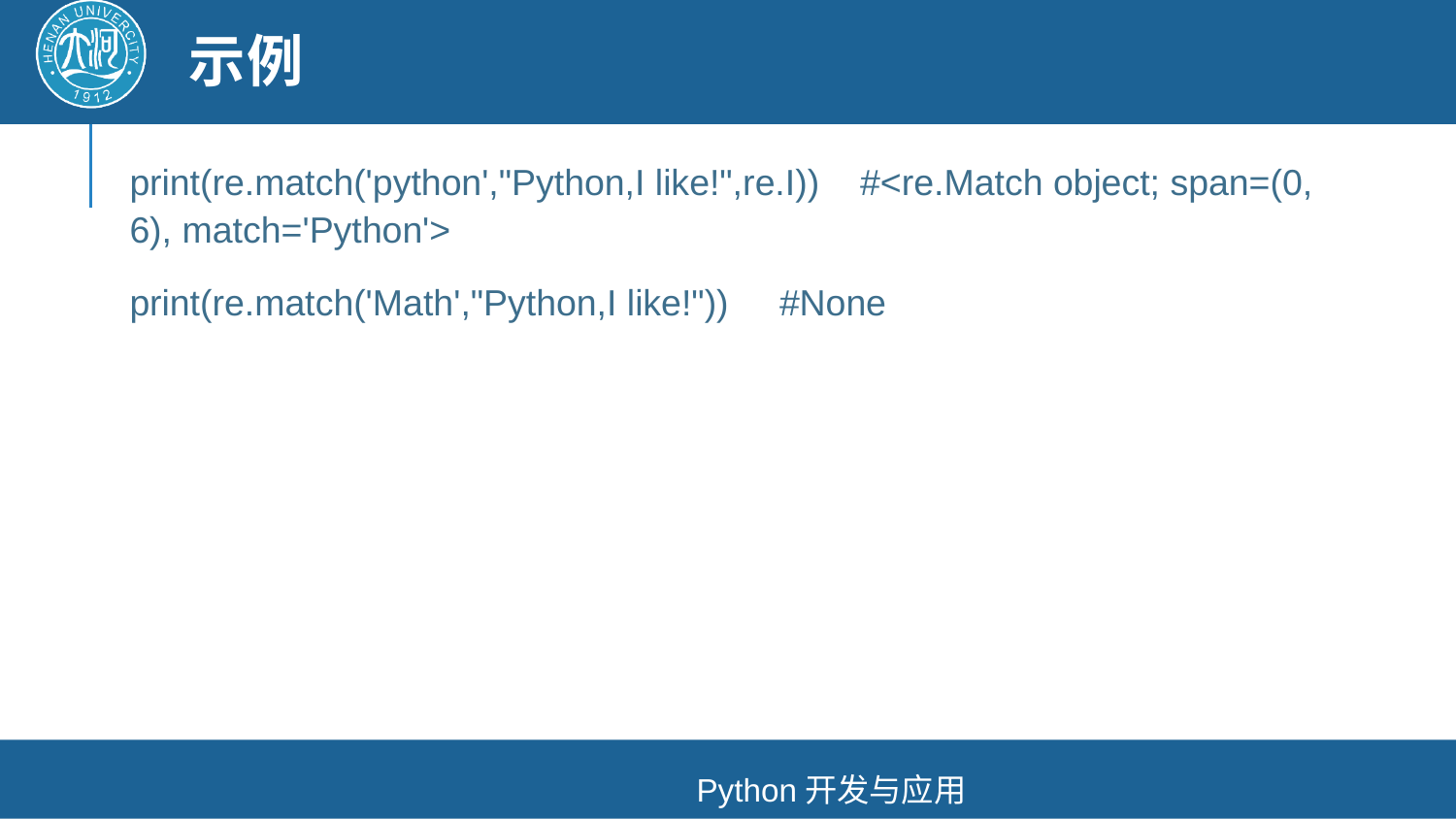

# 示例
print(re.match('python',"Python,I like!",re.I))    #<re.Match object; span=(0, 6), match='Python'>
print(re.match('Math',"Python,I like!"))     #None

Python开发与应用
51